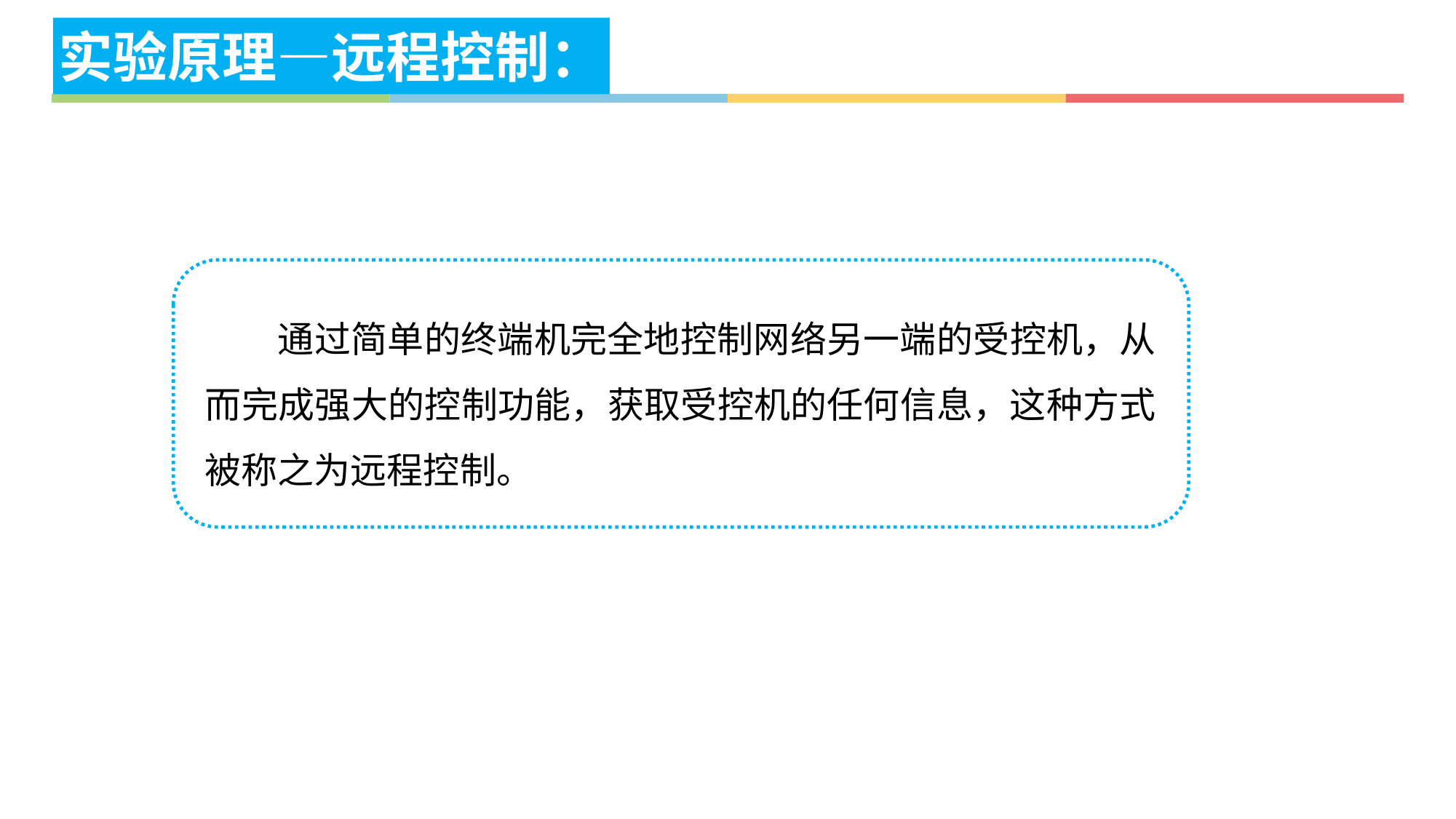

实验原理—远程控制：

通过简单的终端机完全地控制网络另一端的受控机，从而完成强大的控制功能，获取受控机的任何信息，这种方式被称之为远程控制。